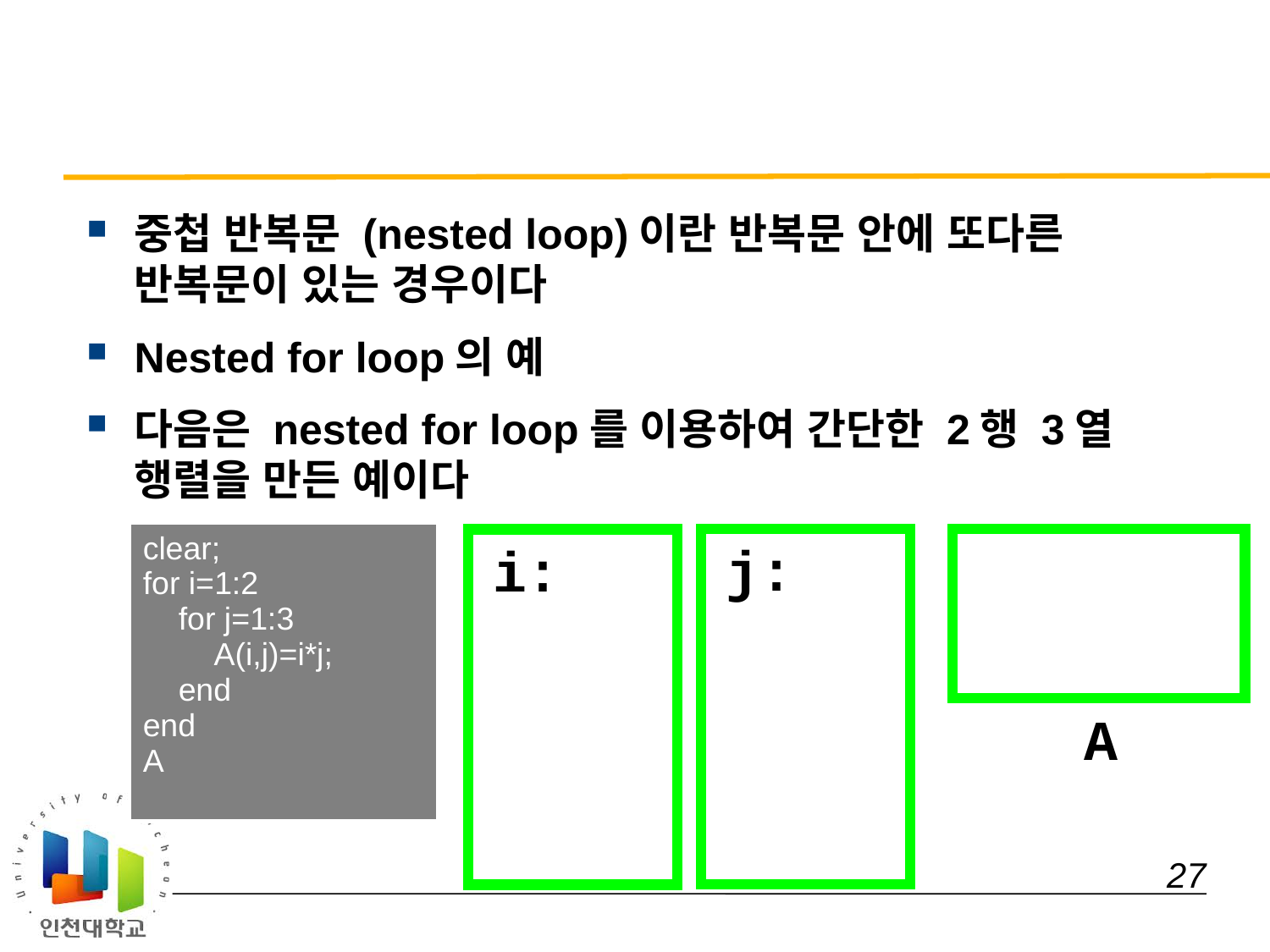

#
중첩 반복문 (nested loop)이란 반복문 안에 또다른 반복문이 있는 경우이다
Nested for loop의 예
다음은 nested for loop를 이용하여 간단한 2행 3열 행렬을 만든 예이다

| clear; for i=1:2 for j=1:3 A(i,j)=i\*j; end end A |
| --- |

j:

i:
A
 27